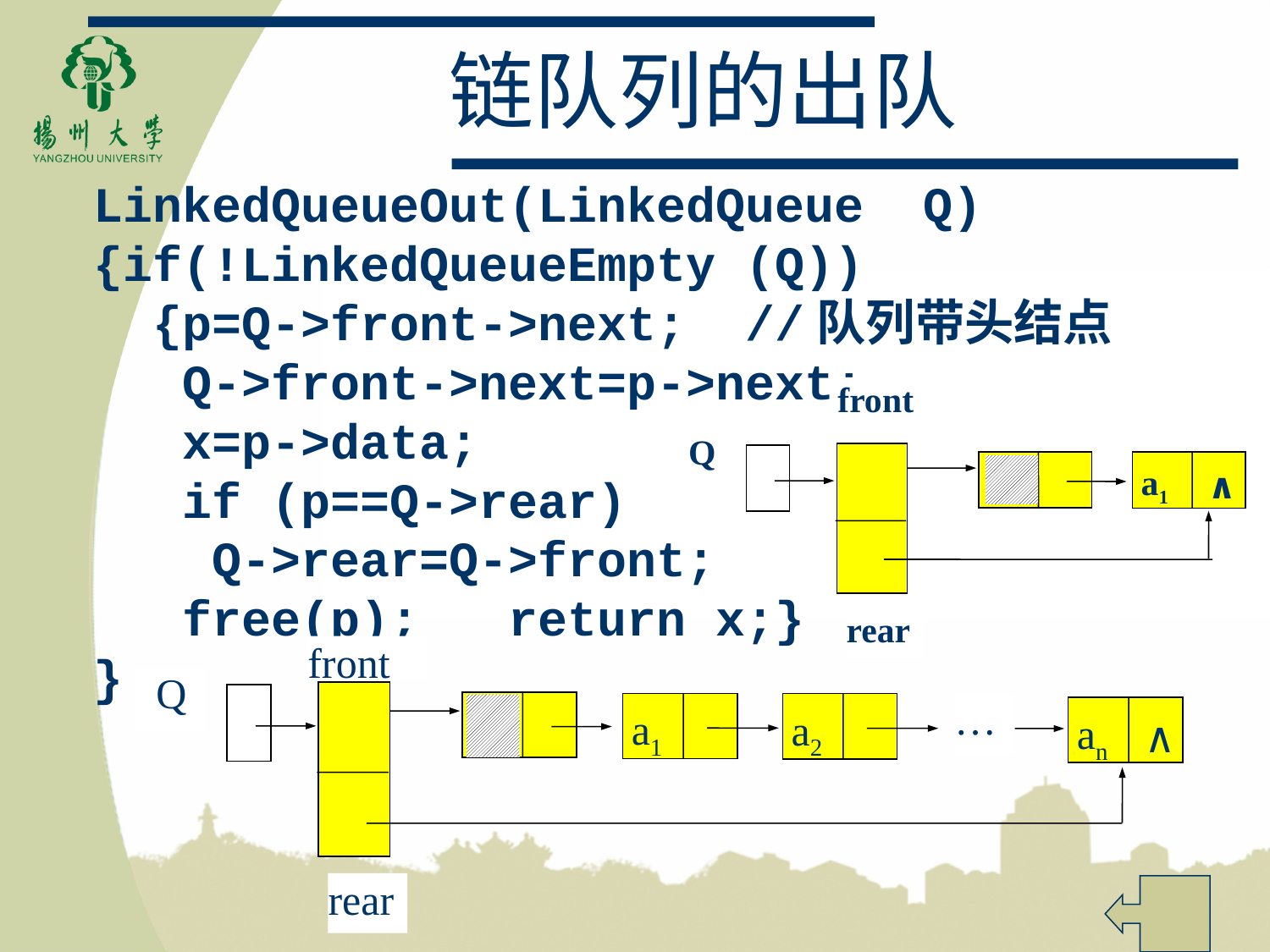

# 链队列的出队
LinkedQueueOut(LinkedQueue  Q)
{if(!LinkedQueueEmpty (Q))
  {p=Q->front->next;  //队列带头结点
   Q->front->next=p->next;
   x=p->data;
   if (p==Q->rear)
    Q->rear=Q->front;
   free(p);   return x;}
}
front
 Q

a1
∧

rear
front
  Q

…

a1

a2

an
∧

rear